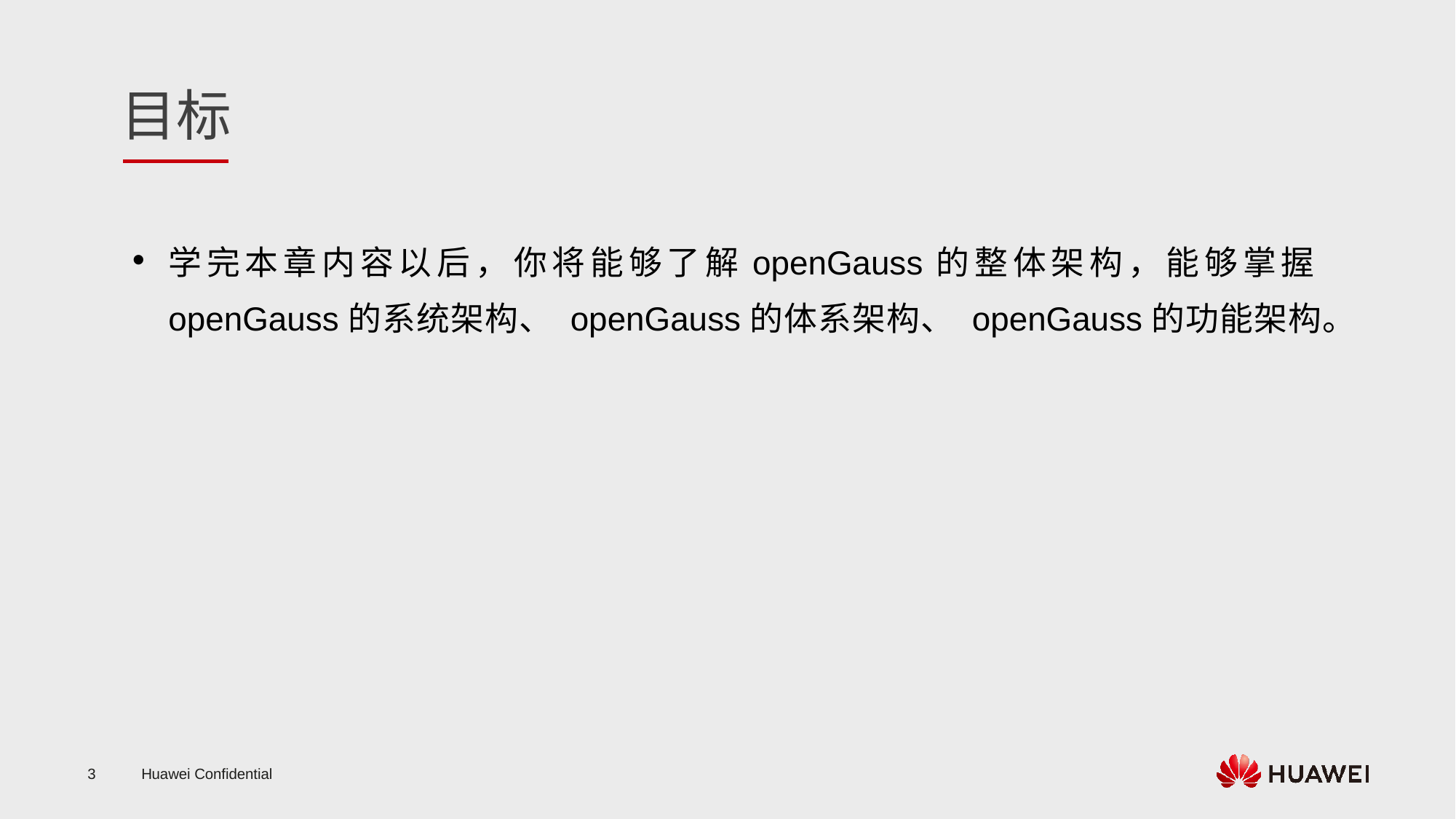

学完本章内容以后，你将能够了解openGauss的整体架构，能够掌握openGauss的系统架构、 openGauss的体系架构、 openGauss的功能架构。